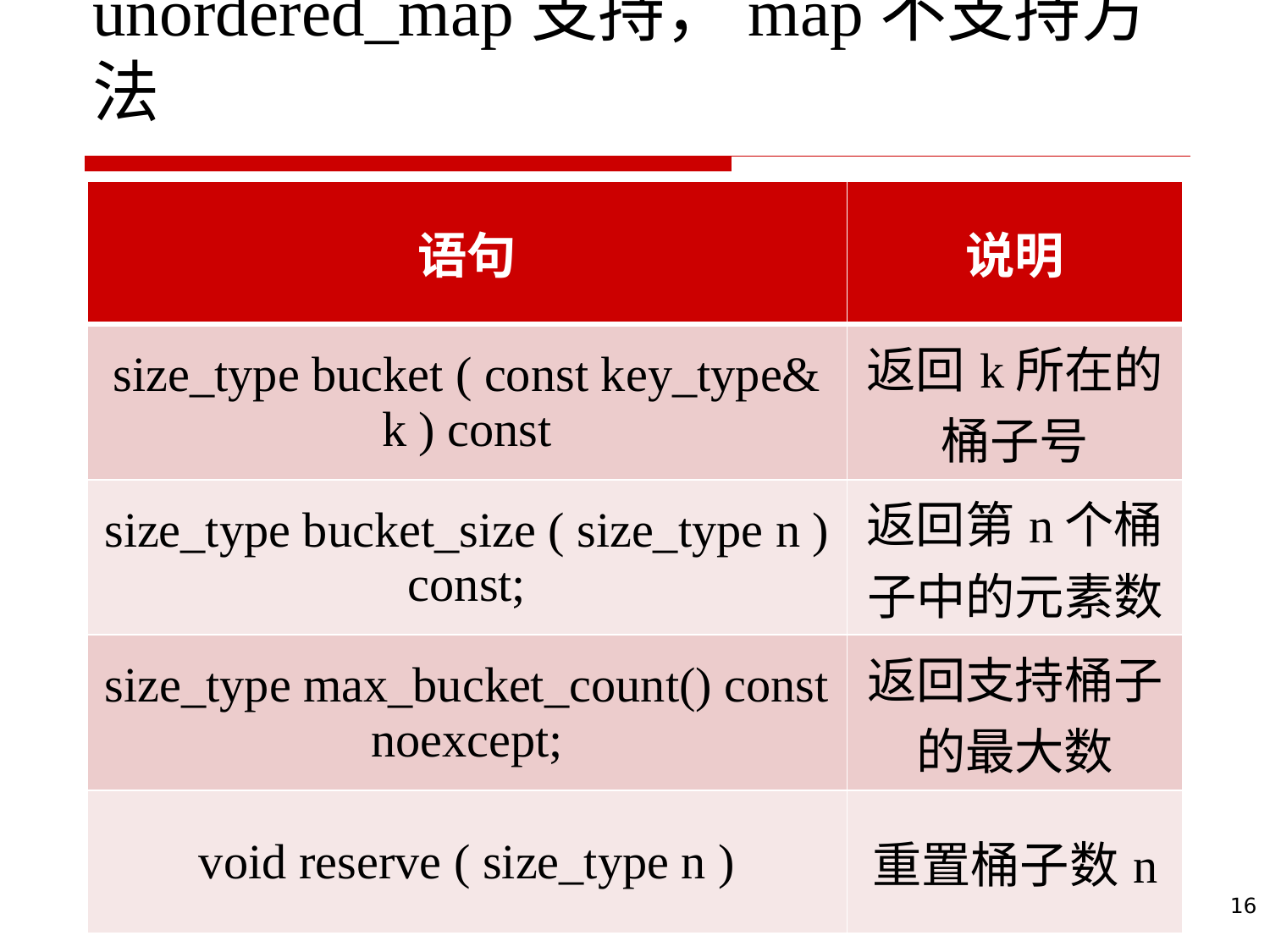

# unordered_map支持，map不支持方法
| 语句 | 说明 |
| --- | --- |
| size\_type bucket ( const key\_type& k ) const | 返回k所在的桶子号 |
| size\_type bucket\_size ( size\_type n ) const; | 返回第n个桶子中的元素数 |
| size\_type max\_bucket\_count() const noexcept; | 返回支持桶子的最大数 |
| void reserve ( size\_type n ) | 重置桶子数n |

16